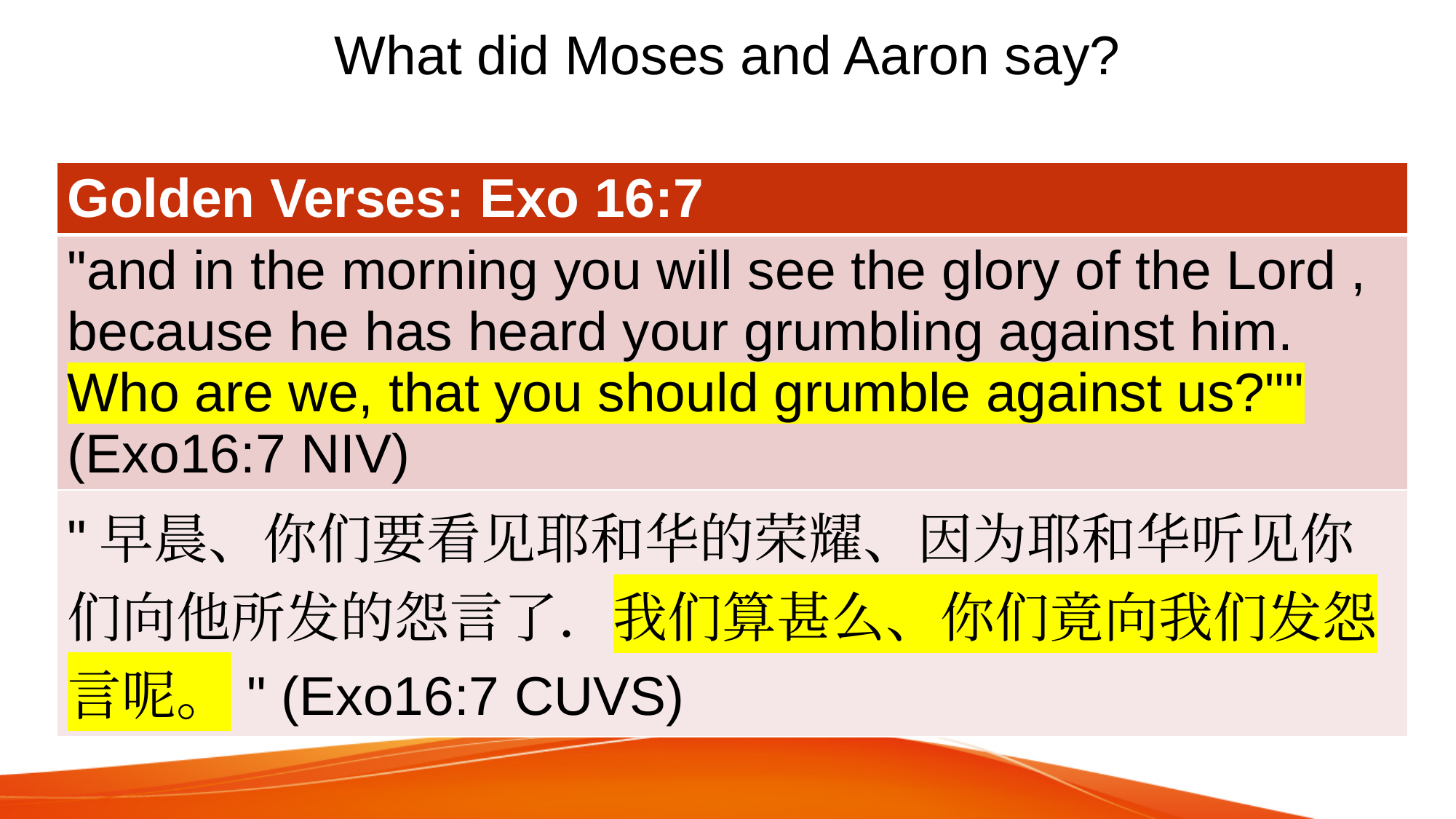

# What did Moses and Aaron say?
| Golden Verses: Exo 16:7 |
| --- |
| "and in the morning you will see the glory of the Lord , because he has heard your grumbling against him. Who are we, that you should grumble against us?"" (Exo16:7 NIV) |
| "早晨、你们要看见耶和华的荣耀、因为耶和华听见你们向他所发的怨言了．我们算甚么、你们竟向我们发怨言呢。" (Exo16:7 CUVS) |